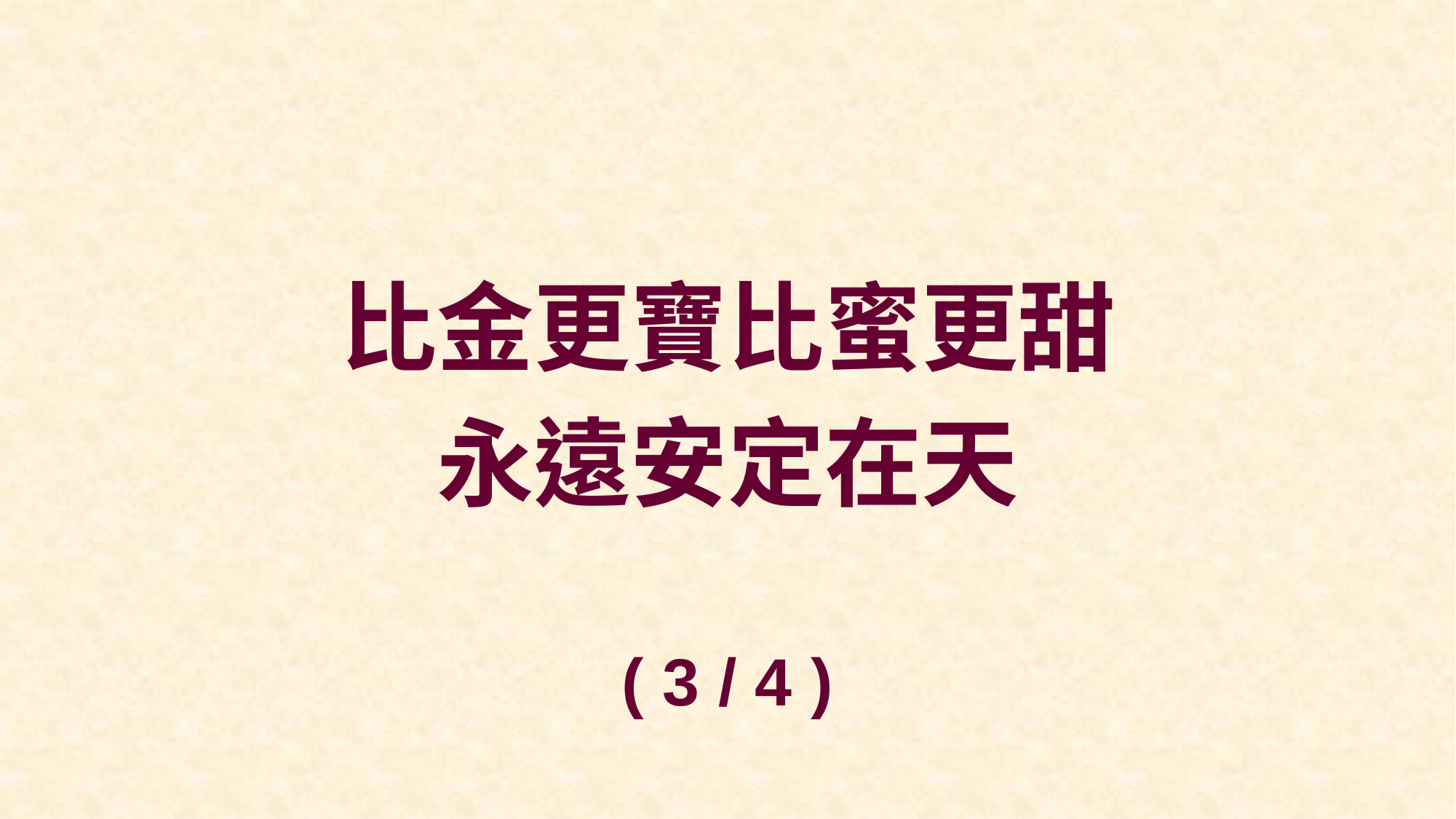

比金更寶比蜜更甜
永遠安定在天
( 3 / 4 )